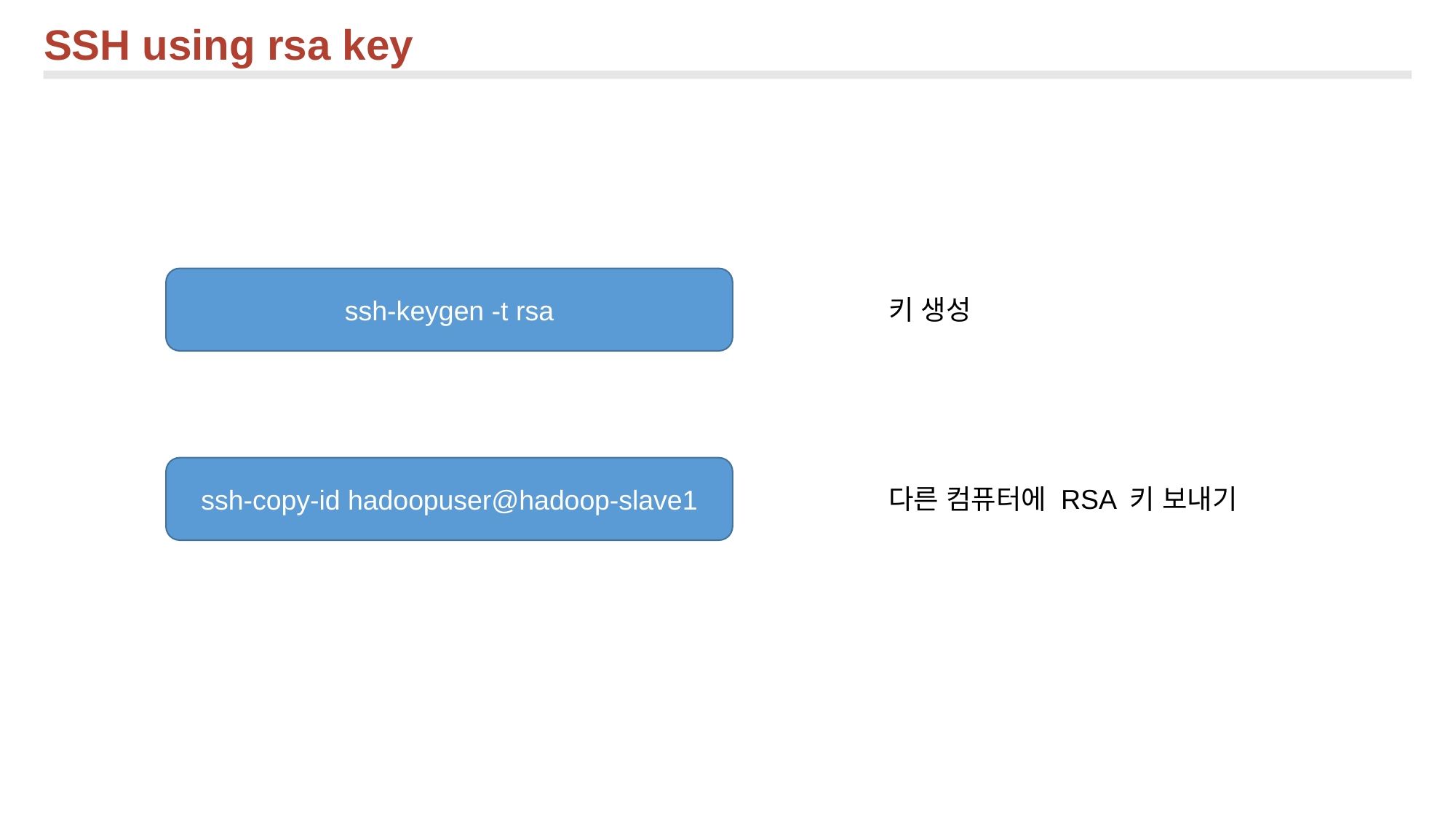

SSH using rsa key

ssh-keygen -t rsa
키 생성
ssh-copy-id hadoopuser@hadoop-slave1
다른 컴퓨터에 RSA 키 보내기